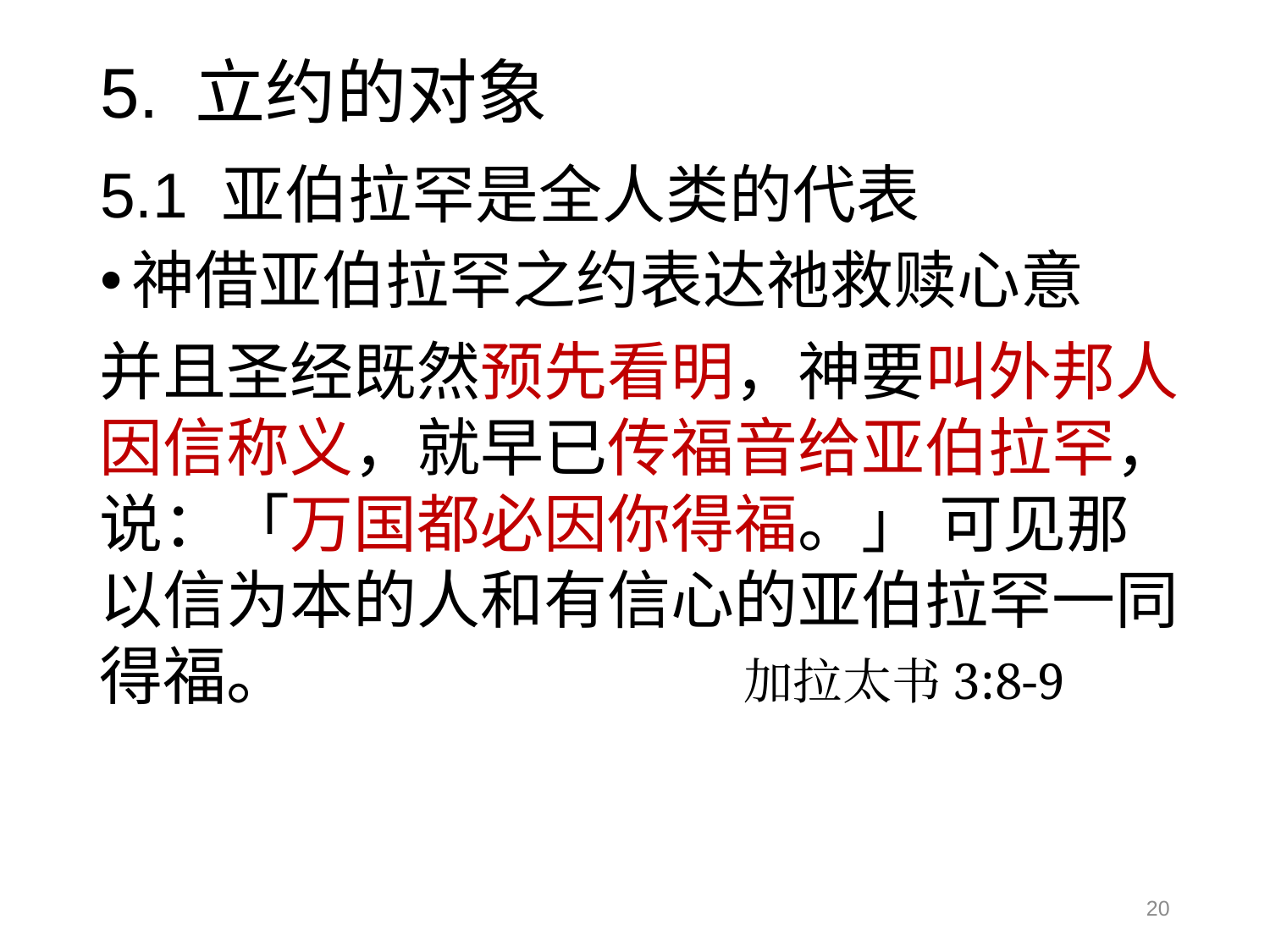

# 5. 立约的对象
5.1 亚伯拉罕是全人类的代表
神借亚伯拉罕之约表达祂救赎心意
并且圣经既然预先看明，神要叫外邦人因信称义，就早已传福音给亚伯拉罕，说：「万国都必因你得福。」 可见那以信为本的人和有信心的亚伯拉罕一同得福。                                加拉太书3:8-9
20